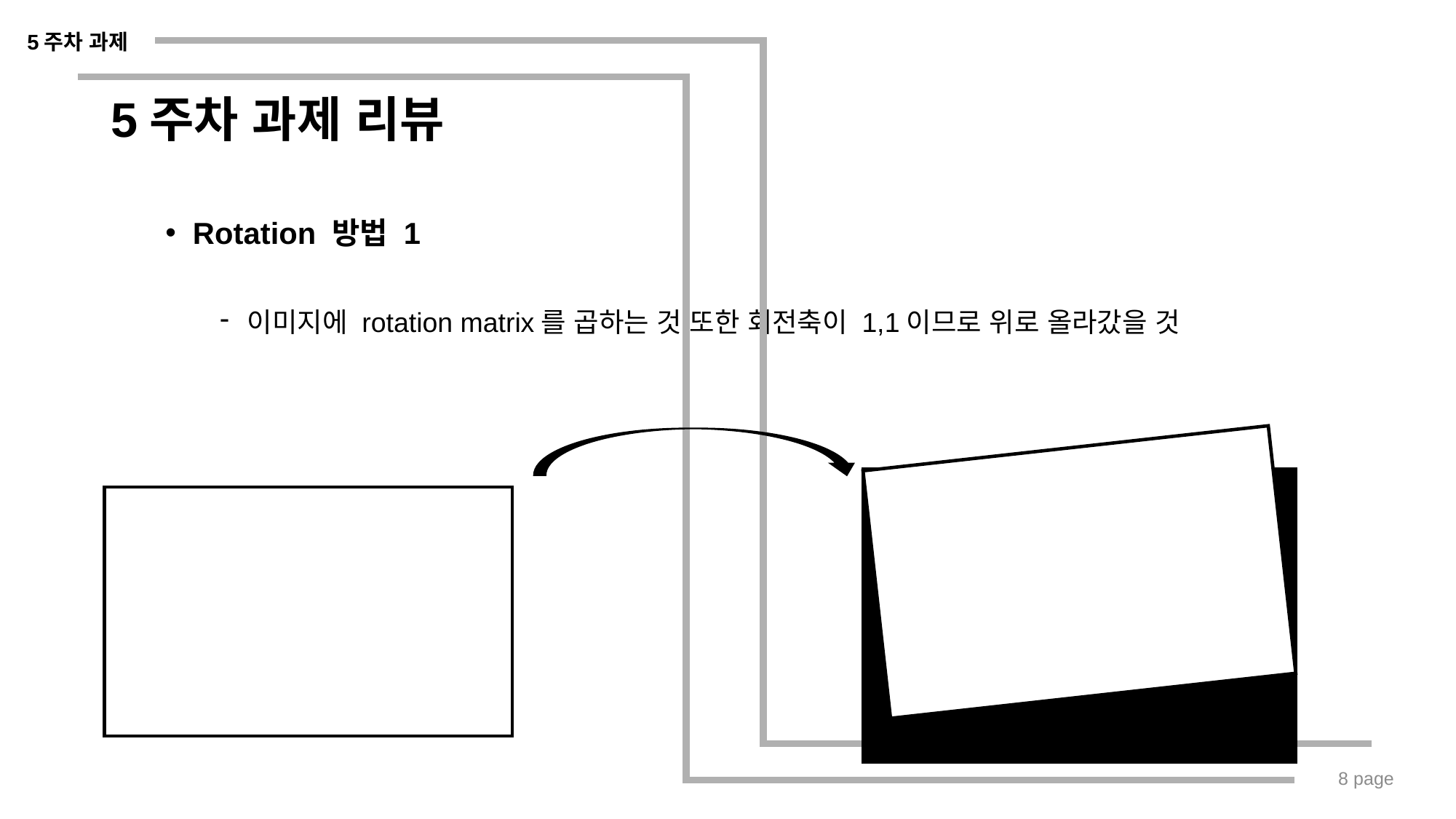

5주차 과제
# 5주차 과제 리뷰
Rotation 방법 1

이미지에 rotation matrix를 곱하는 것 또한 회전축이 1,1이므로 위로 올라갔을 것

8 page